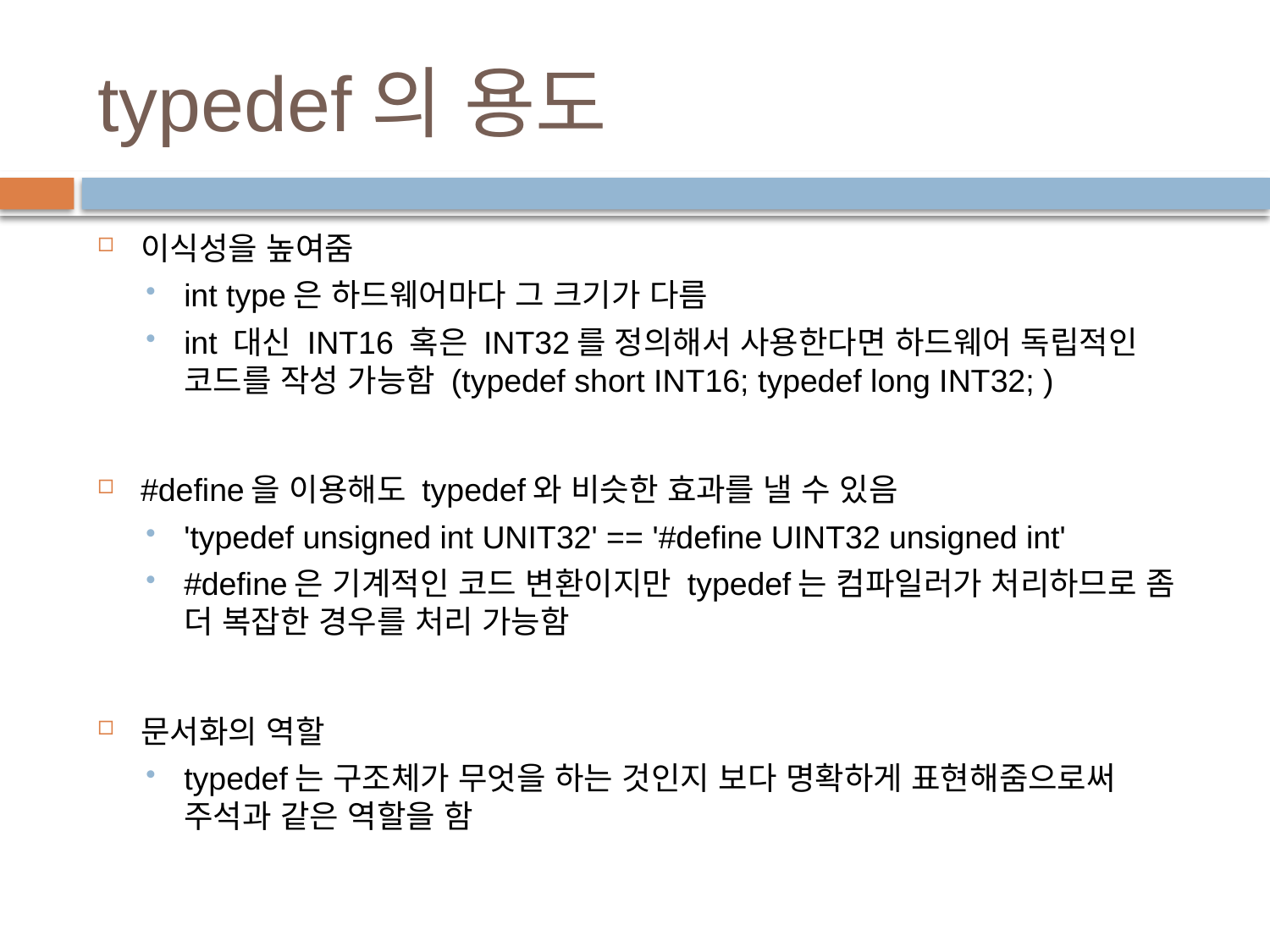

# typedef의 용도
이식성을 높여줌
int type은 하드웨어마다 그 크기가 다름
int 대신 INT16 혹은 INT32를 정의해서 사용한다면 하드웨어 독립적인 코드를 작성 가능함 (typedef short INT16; typedef long INT32; )

#define을 이용해도 typedef와 비슷한 효과를 낼 수 있음
'typedef unsigned int UNIT32' == '#define UINT32 unsigned int'
#define은 기계적인 코드 변환이지만 typedef는 컴파일러가 처리하므로 좀 더 복잡한 경우를 처리 가능함

문서화의 역할
typedef는 구조체가 무엇을 하는 것인지 보다 명확하게 표현해줌으로써 주석과 같은 역할을 함